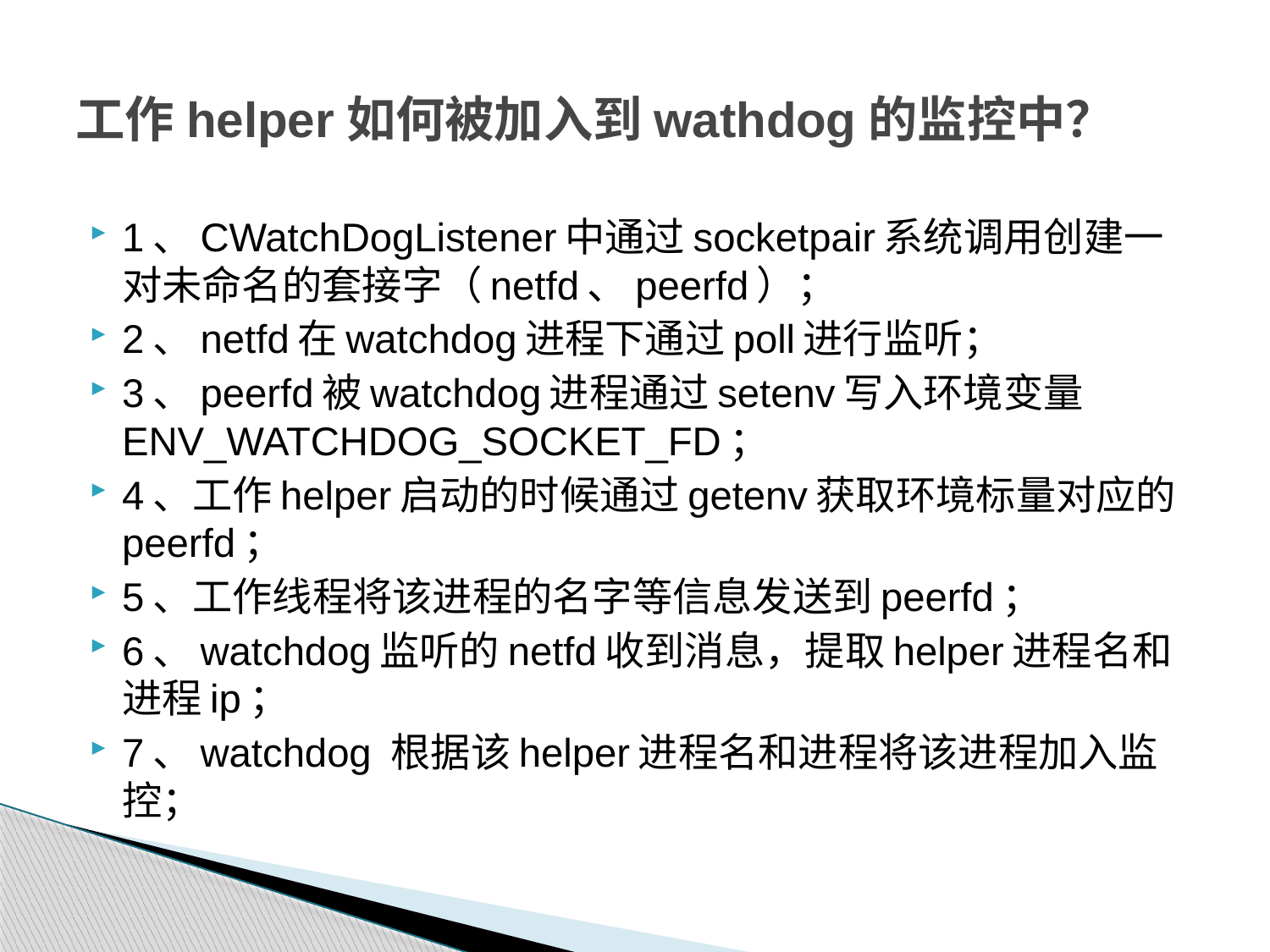

# 工作helper如何被加入到wathdog的监控中？
1、CWatchDogListener中通过socketpair系统调用创建一对未命名的套接字（netfd、peerfd）；
2、netfd在watchdog进程下通过poll进行监听；
3、peerfd被watchdog进程通过setenv写入环境变量ENV_WATCHDOG_SOCKET_FD；
4、工作helper启动的时候通过getenv获取环境标量对应的peerfd；
5、工作线程将该进程的名字等信息发送到peerfd；
6、watchdog监听的netfd收到消息，提取helper进程名和进程ip；
7、watchdog 根据该helper进程名和进程将该进程加入监控；